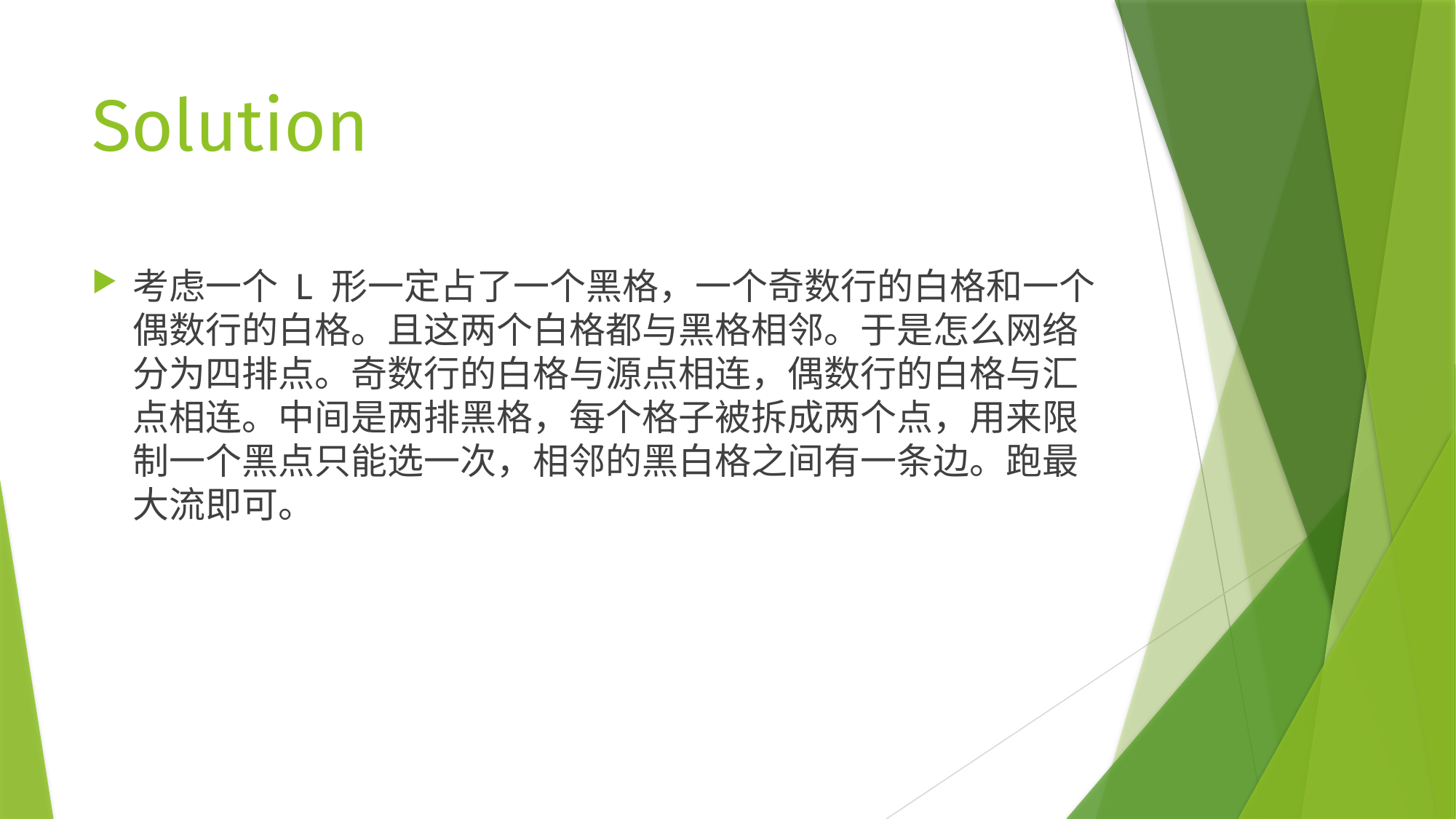

# Solution
考虑一个 L 形一定占了一个黑格，一个奇数行的白格和一个偶数行的白格。且这两个白格都与黑格相邻。于是怎么网络分为四排点。奇数行的白格与源点相连，偶数行的白格与汇点相连。中间是两排黑格，每个格子被拆成两个点，用来限制一个黑点只能选一次，相邻的黑白格之间有一条边。跑最大流即可。